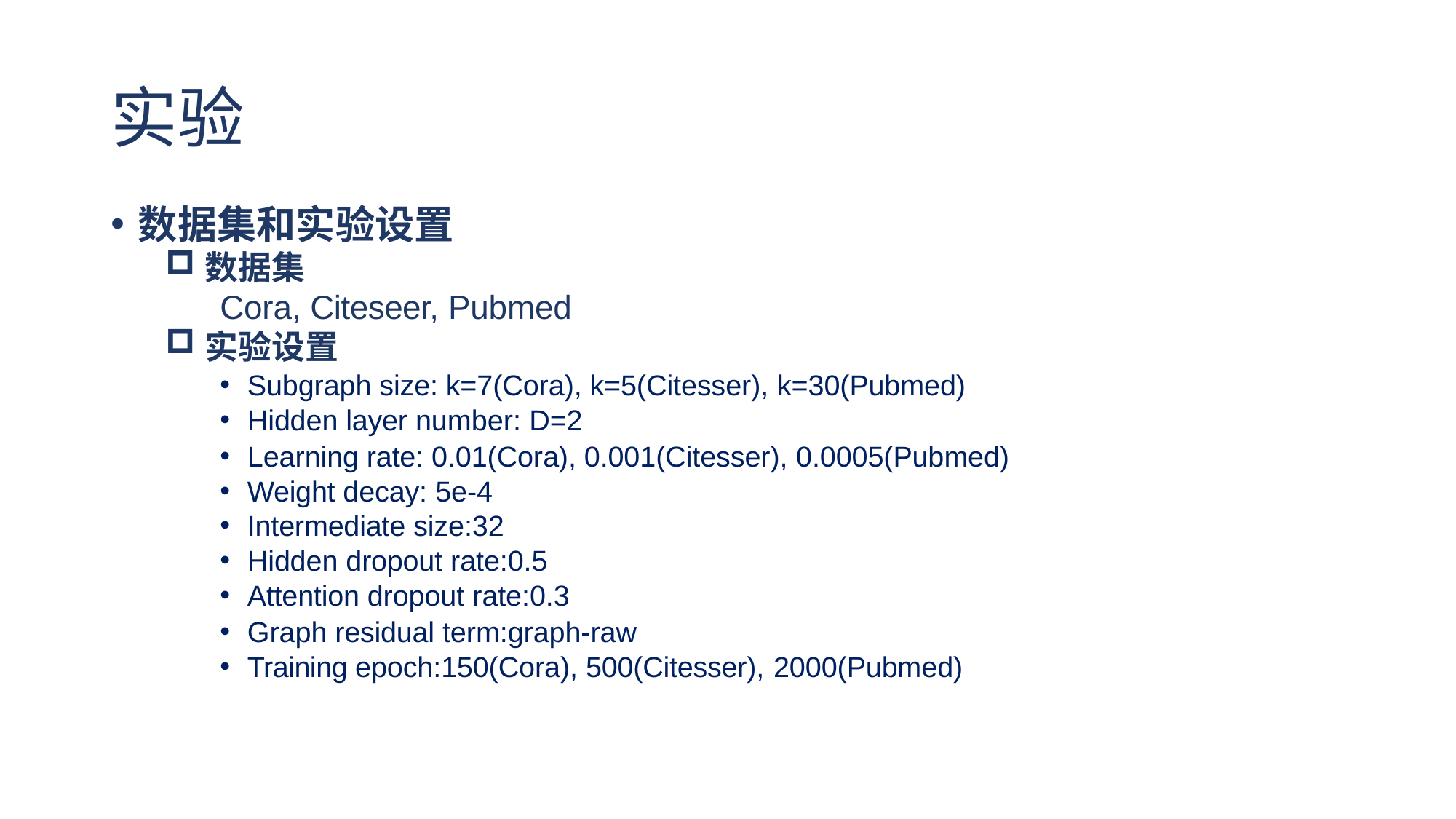

实验
数据集和实验设置
数据集
Cora, Citeseer, Pubmed
实验设置
Subgraph size: k=7(Cora), k=5(Citesser), k=30(Pubmed)
Hidden layer number: D=2
Learning rate: 0.01(Cora), 0.001(Citesser), 0.0005(Pubmed)
Weight decay: 5e-4
Intermediate size:32
Hidden dropout rate:0.5
Attention dropout rate:0.3
Graph residual term:graph-raw
Training epoch:150(Cora), 500(Citesser), 2000(Pubmed)